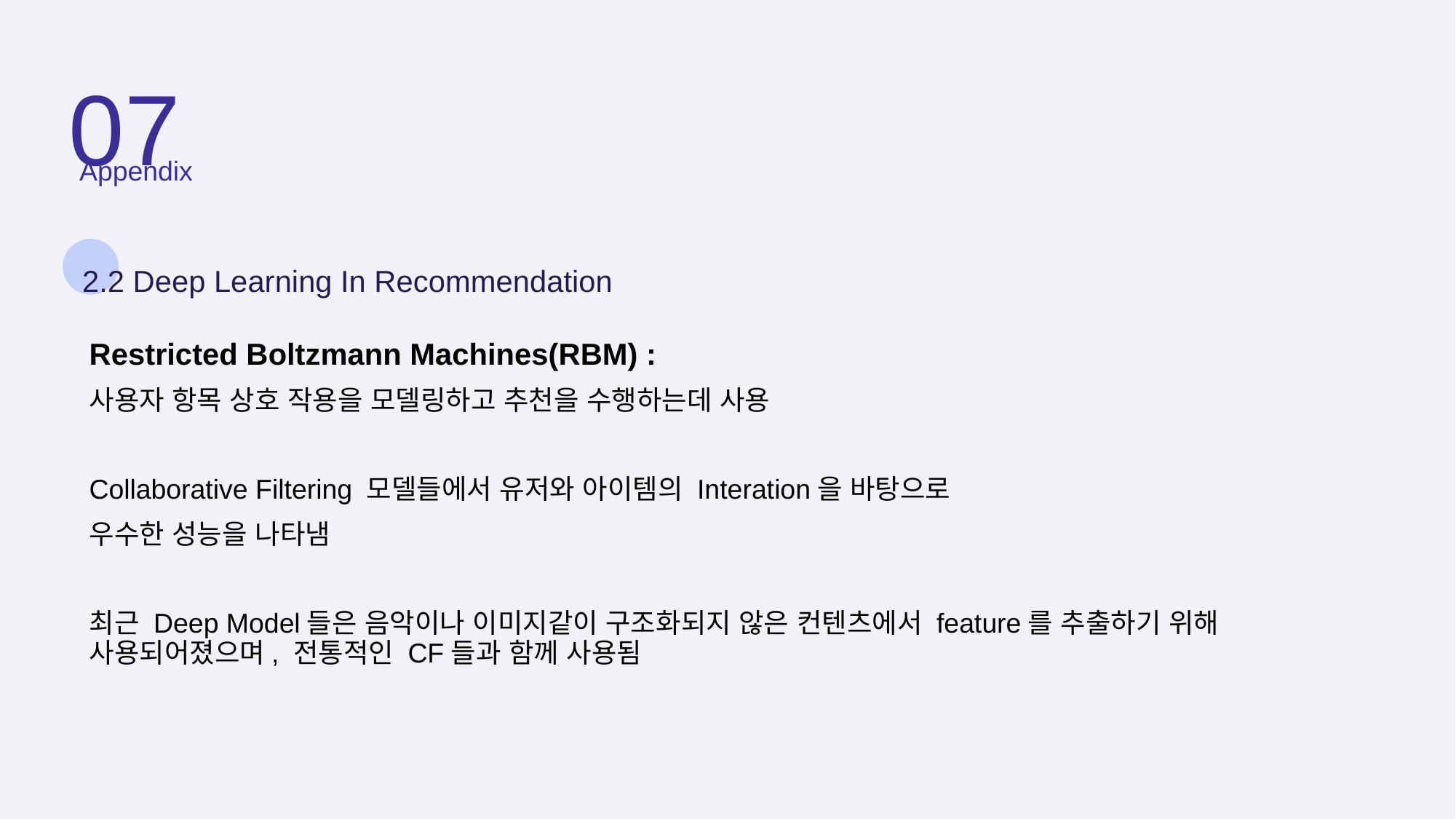

07
 Appendix
2.2 Deep Learning In Recommendation

Restricted Boltzmann Machines(RBM) :
사용자 항목 상호 작용을 모델링하고 추천을 수행하는데 사용

Collaborative Filtering 모델들에서 유저와 아이템의 Interation을 바탕으로
우수한 성능을 나타냄

최근 Deep Model들은 음악이나 이미지같이 구조화되지 않은 컨텐츠에서 feature를 추출하기 위해 사용되어졌으며, 전통적인 CF들과 함께 사용됨